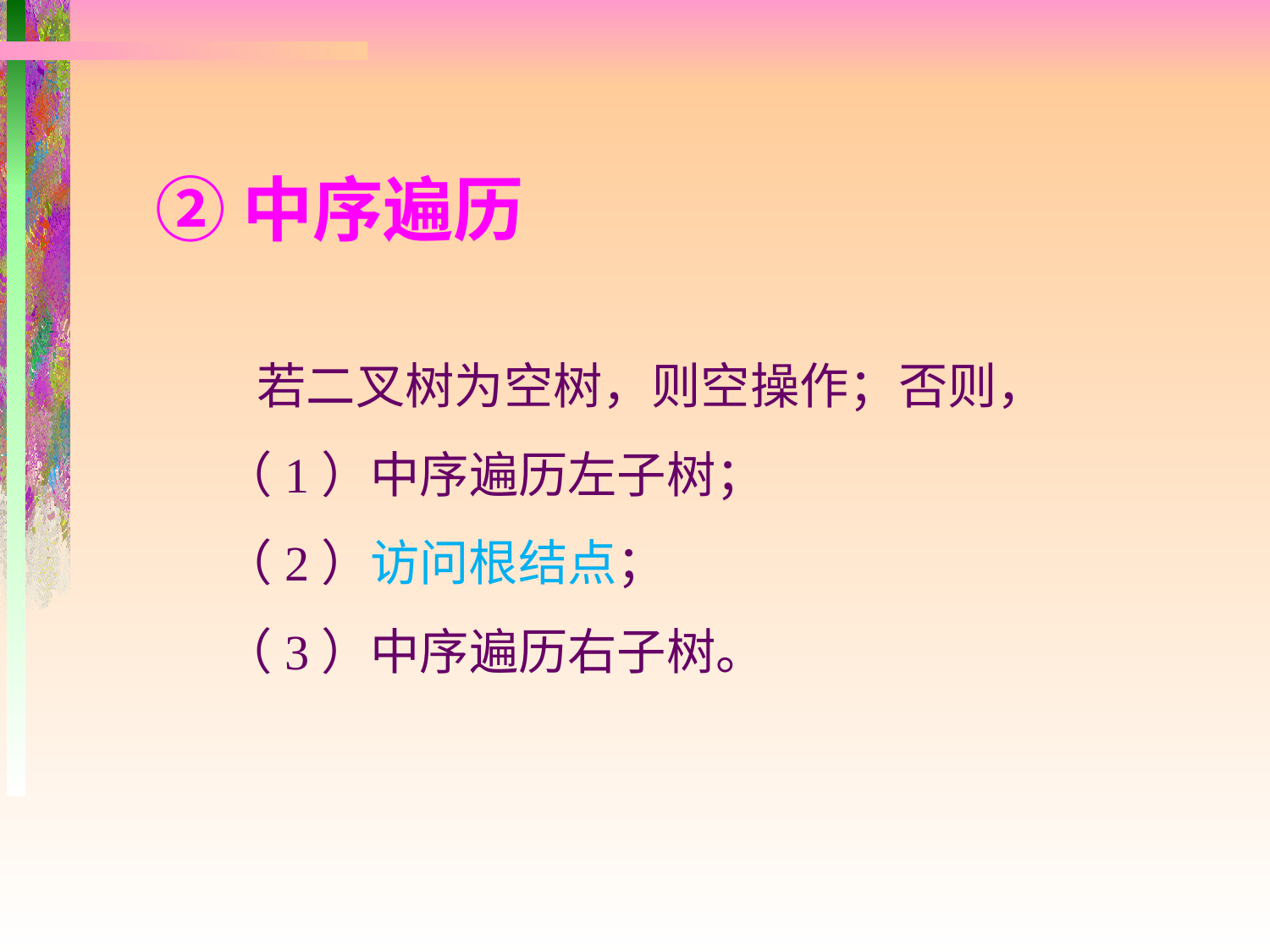

②中序遍历
  若二叉树为空树，则空操作；否则，
（1）中序遍历左子树；
（2）访问根结点；
（3）中序遍历右子树。